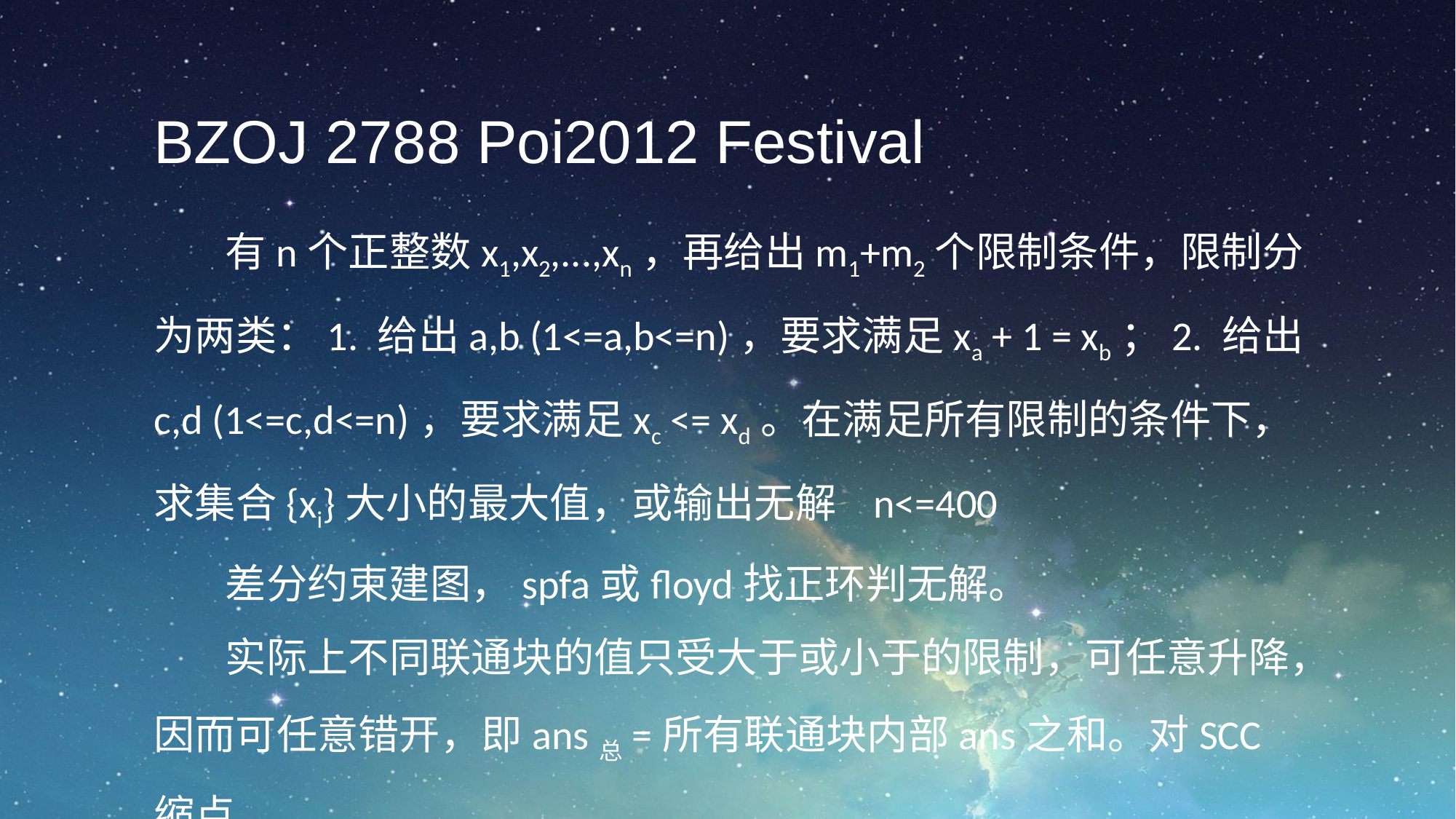

BZOJ 2788 Poi2012 Festival
有n个正整数x1,x2,...,xn，再给出m1+m2个限制条件，限制分为两类：1. 给出a,b (1<=a,b<=n)，要求满足xa + 1 = xb；2. 给出c,d (1<=c,d<=n)，要求满足xc <= xd。在满足所有限制的条件下，求集合{xi}大小的最大值，或输出无解   n<=400
差分约束建图，spfa或floyd找正环判无解。
实际上不同联通块的值只受大于或小于的限制，可任意升降，因而可任意错开，即ans总=所有联通块内部ans之和。对SCC缩点。